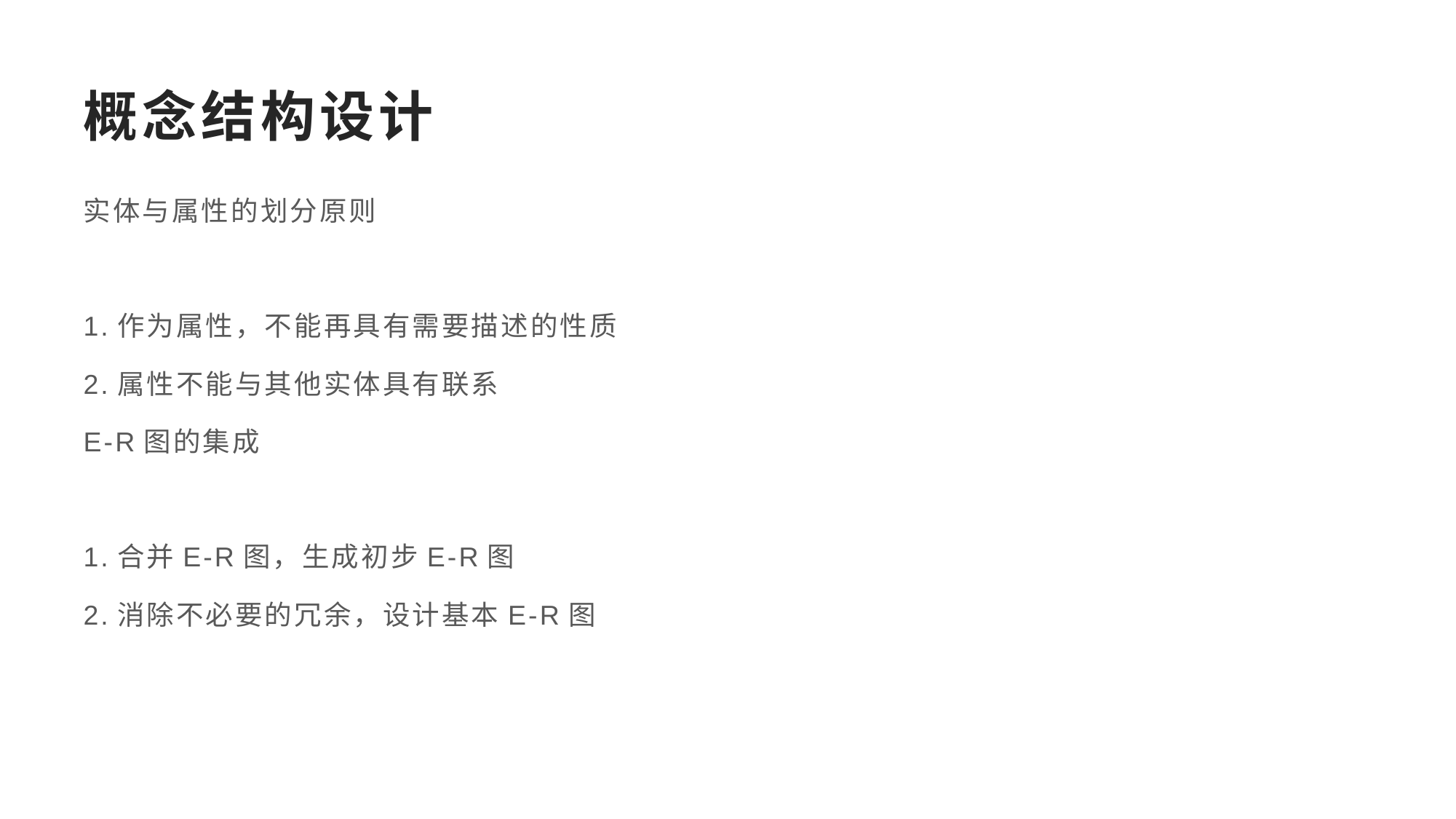

# 概念结构设计
实体与属性的划分原则

1.作为属性，不能再具有需要描述的性质
2.属性不能与其他实体具有联系
E-R图的集成

1.合并E-R图，生成初步E-R图
2.消除不必要的冗余，设计基本E-R图